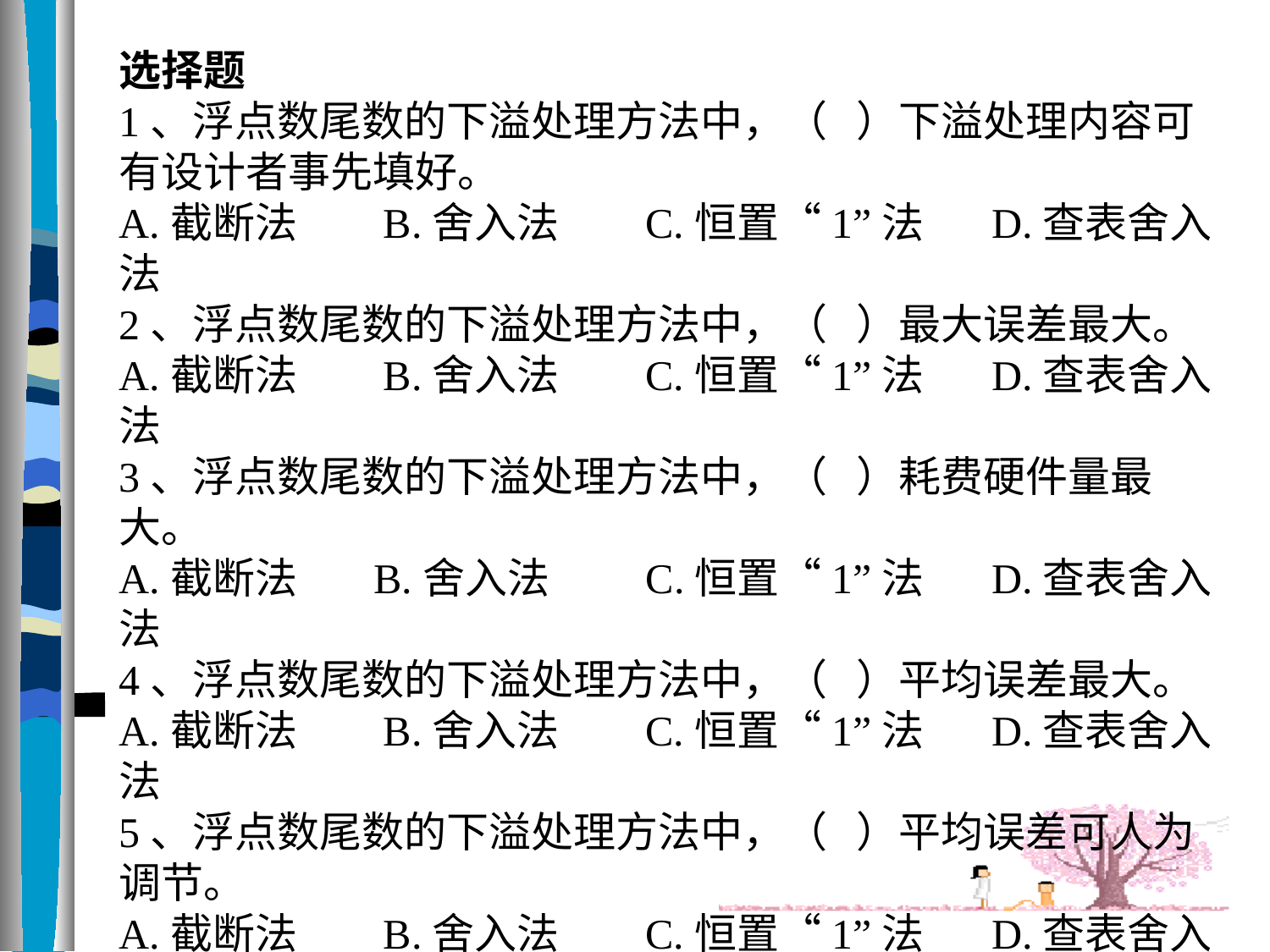

选择题
1、浮点数尾数的下溢处理方法中，（   ）下溢处理内容可有设计者事先填好。
A.截断法        B.舍入法        C.恒置“1”法      D.查表舍入法
2、浮点数尾数的下溢处理方法中，（   ）最大误差最大。
A.截断法        B.舍入法        C.恒置“1”法      D.查表舍入法
3、浮点数尾数的下溢处理方法中，（   ）耗费硬件量最大。
A.截断法       B.舍入法         C.恒置“1”法      D.查表舍入法
4、浮点数尾数的下溢处理方法中，（   ）平均误差最大。
A.截断法        B.舍入法        C.恒置“1”法      D.查表舍入法
5、浮点数尾数的下溢处理方法中，（   ）平均误差可人为调节。
A.截断法        B.舍入法        C.恒置“1”法      D.查表舍入法
6、浮点数尾数的下溢处理方法中，（   ）速度最慢。
A.截断法       B.舍入法         C.恒置“1”法      D.查表舍入法